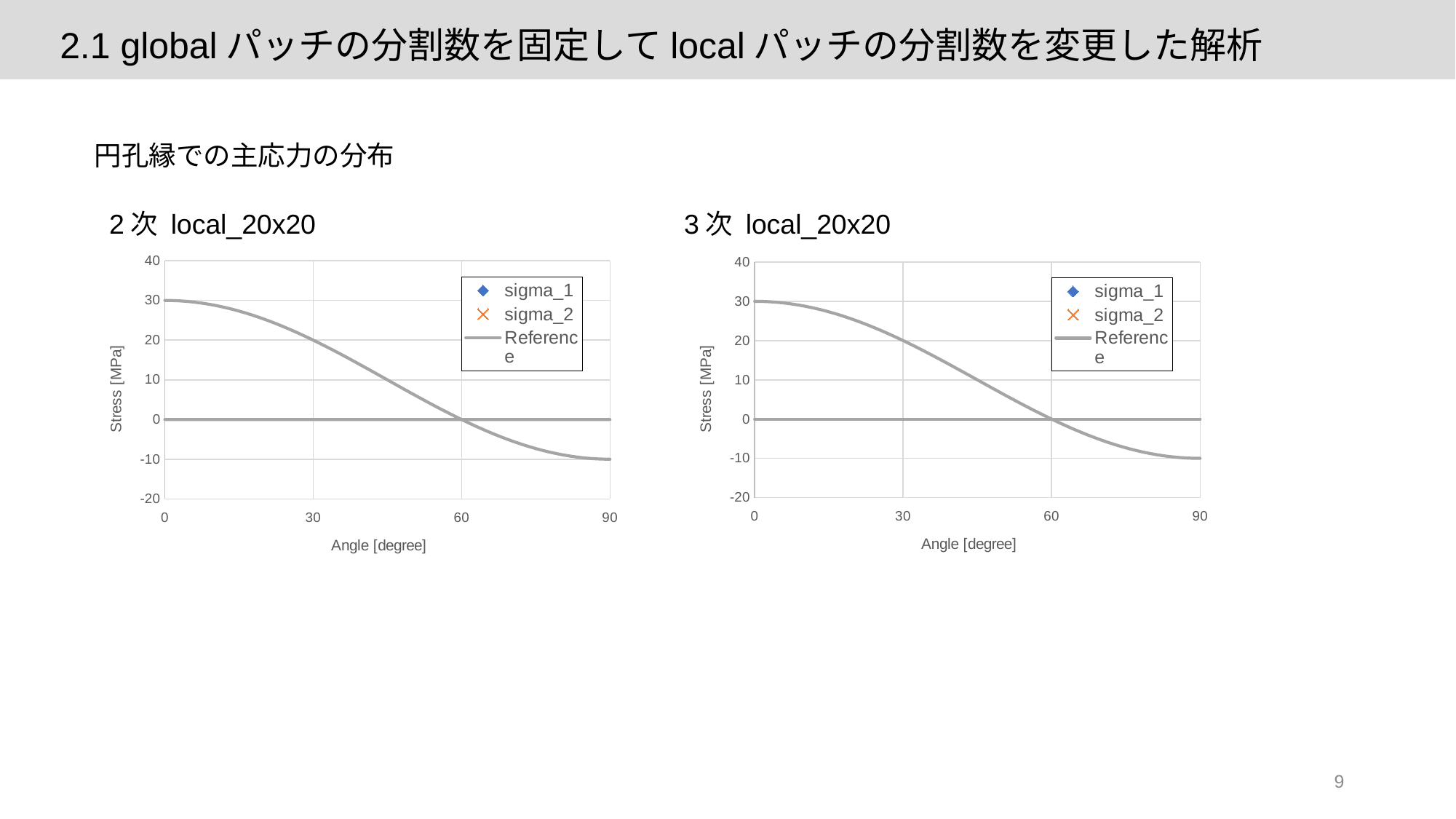

2.1 globalパッチの分割数を固定してlocalパッチの分割数を変更した解析

円孔縁での主応力の分布
2次 local_20x20
3次 local_20x20

### Chart

| Category |  |  |  |  |
|---|---|---|---|---|

### Chart

| Category |  |  |  |  |
|---|---|---|---|---|
9